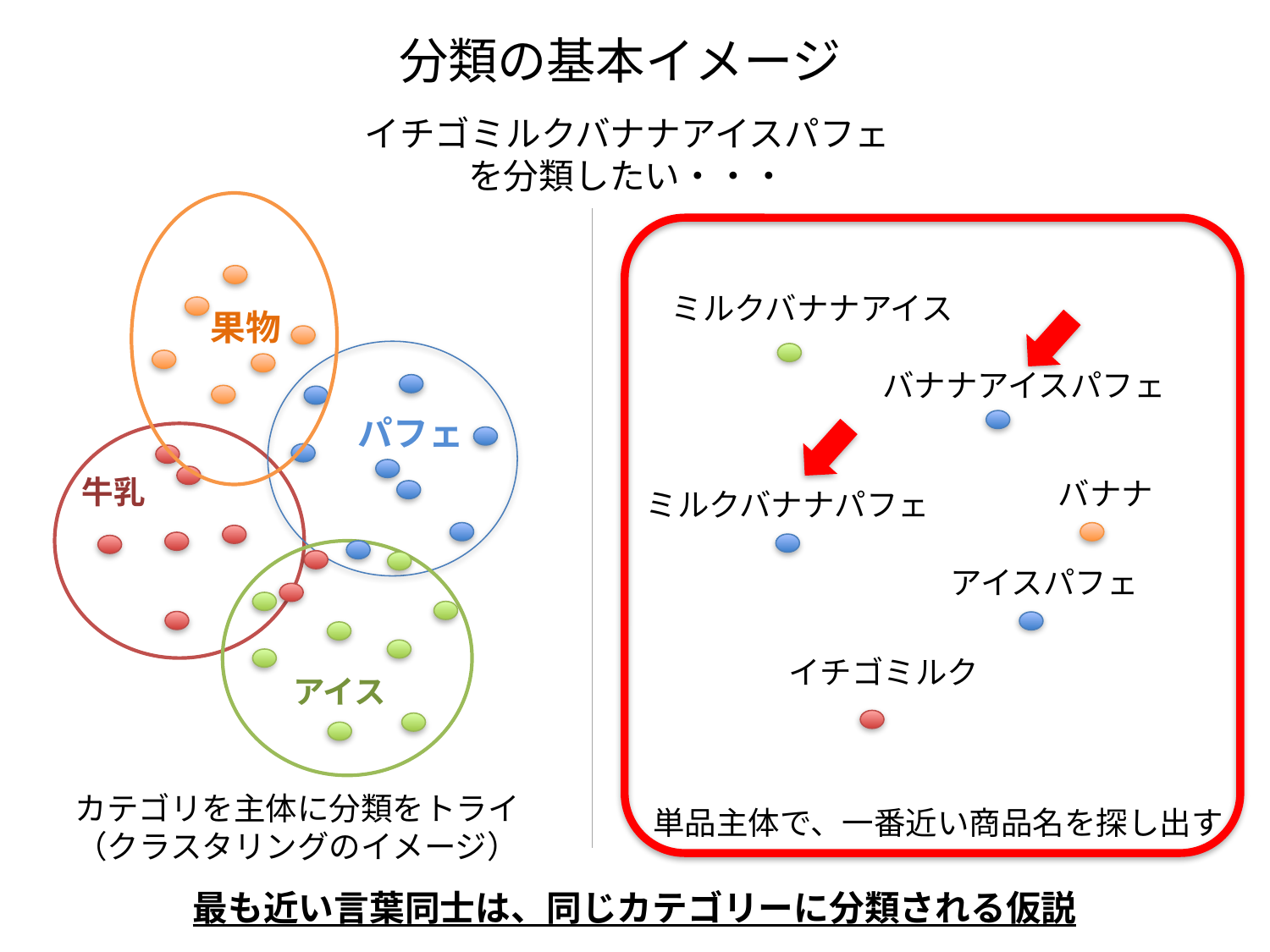

# 分類の基本イメージ
イチゴミルクバナナアイスパフェ
を分類したい・・・

ミルクバナナアイス

果物

バナナアイスパフェ

パフェ

牛乳

バナナ
ミルクバナナパフェ

アイスパフェ

イチゴミルク

アイス

カテゴリを主体に分類をトライ
（クラスタリングのイメージ）
単品主体で、一番近い商品名を探し出す
最も近い言葉同士は、同じカテゴリーに分類される仮説